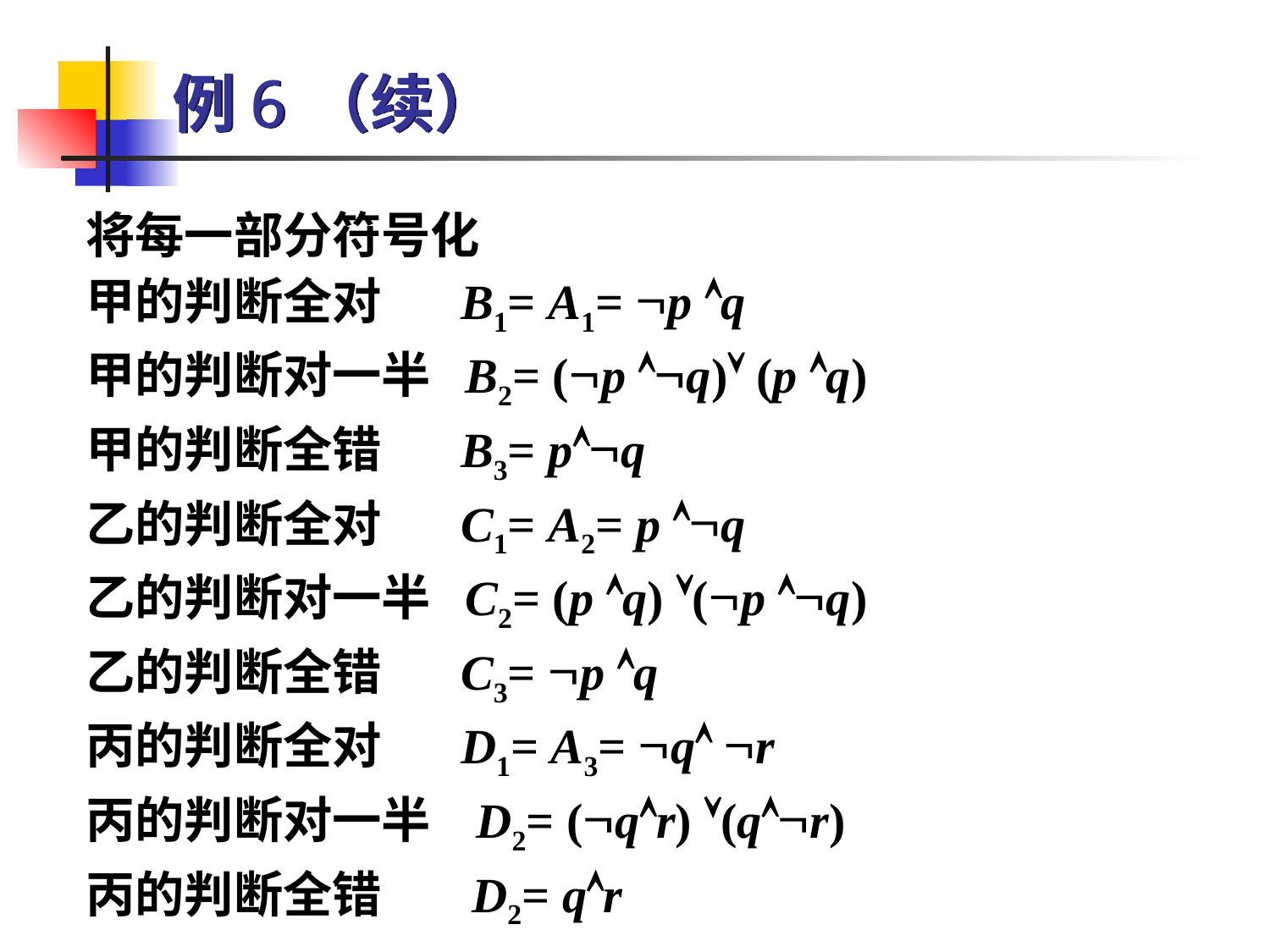

# 例6（续）
将每一部分符号化
甲的判断全对      B1= A1= ¬p ∧q
甲的判断对一半  B2= (¬p ∧¬q)∨ (p ∧q)
甲的判断全错      B3= p∧¬q
乙的判断全对      C1= A2= p ∧¬q
乙的判断对一半  C2= (p ∧q) ∨(¬p ∧¬q)
乙的判断全错      C3= ¬p ∧q
丙的判断全对      D1= A3= ¬q∧ ¬r
丙的判断对一半   D2= (¬q∧r) ∨(q∧¬r)
丙的判断全错       D2= q∧r